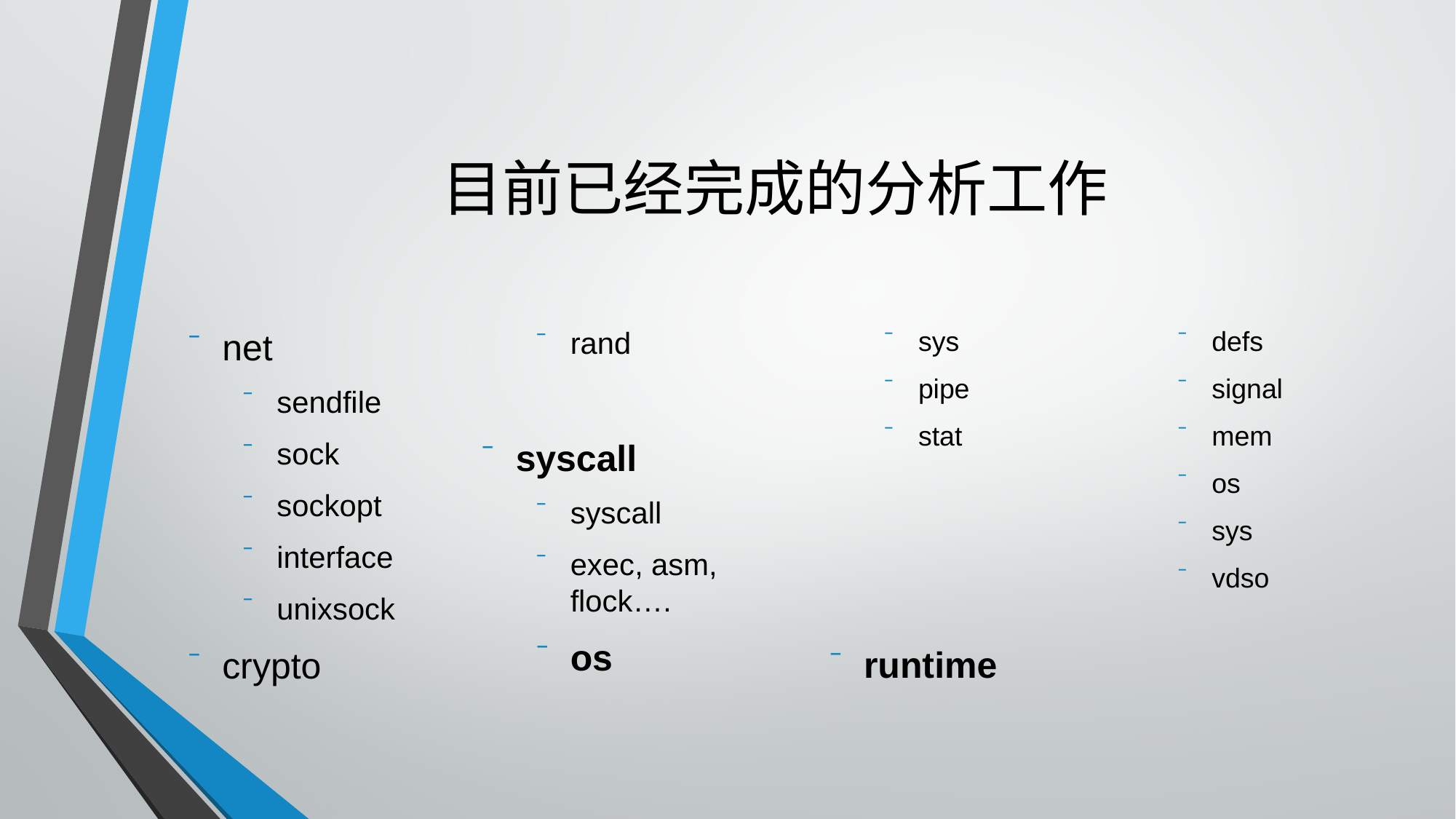

# 目前已经完成的分析工作
net
sendfile
sock
sockopt
interface
unixsock
crypto
rand

syscall
syscall
exec, asm, flock….
os
sys
pipe
stat

runtime
defs
signal
mem
os
sys
vdso